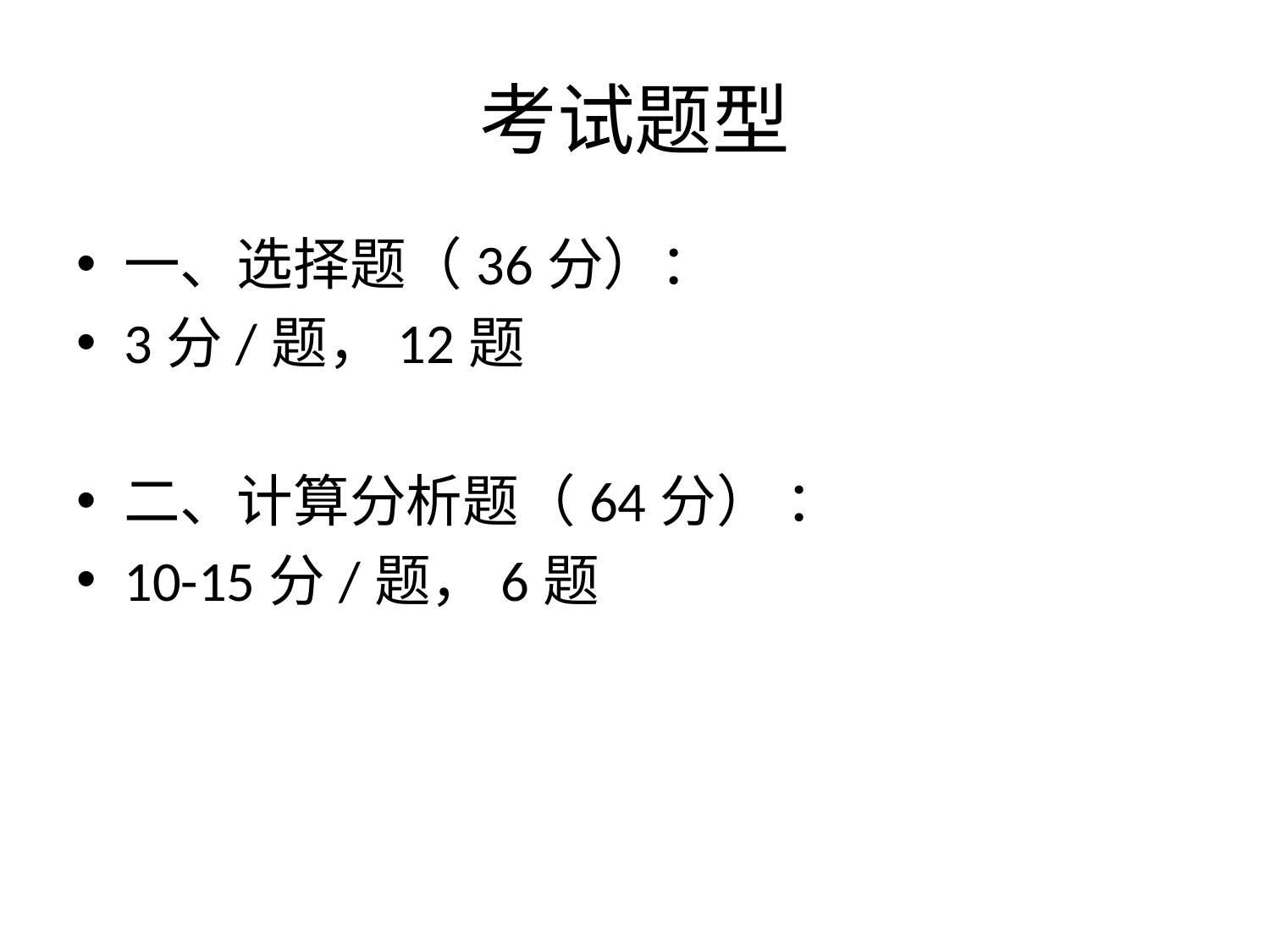

# 考试题型
一、选择题（36分）：
3分/题，12题

二、计算分析题（64分） ：
10-15分/题，6题